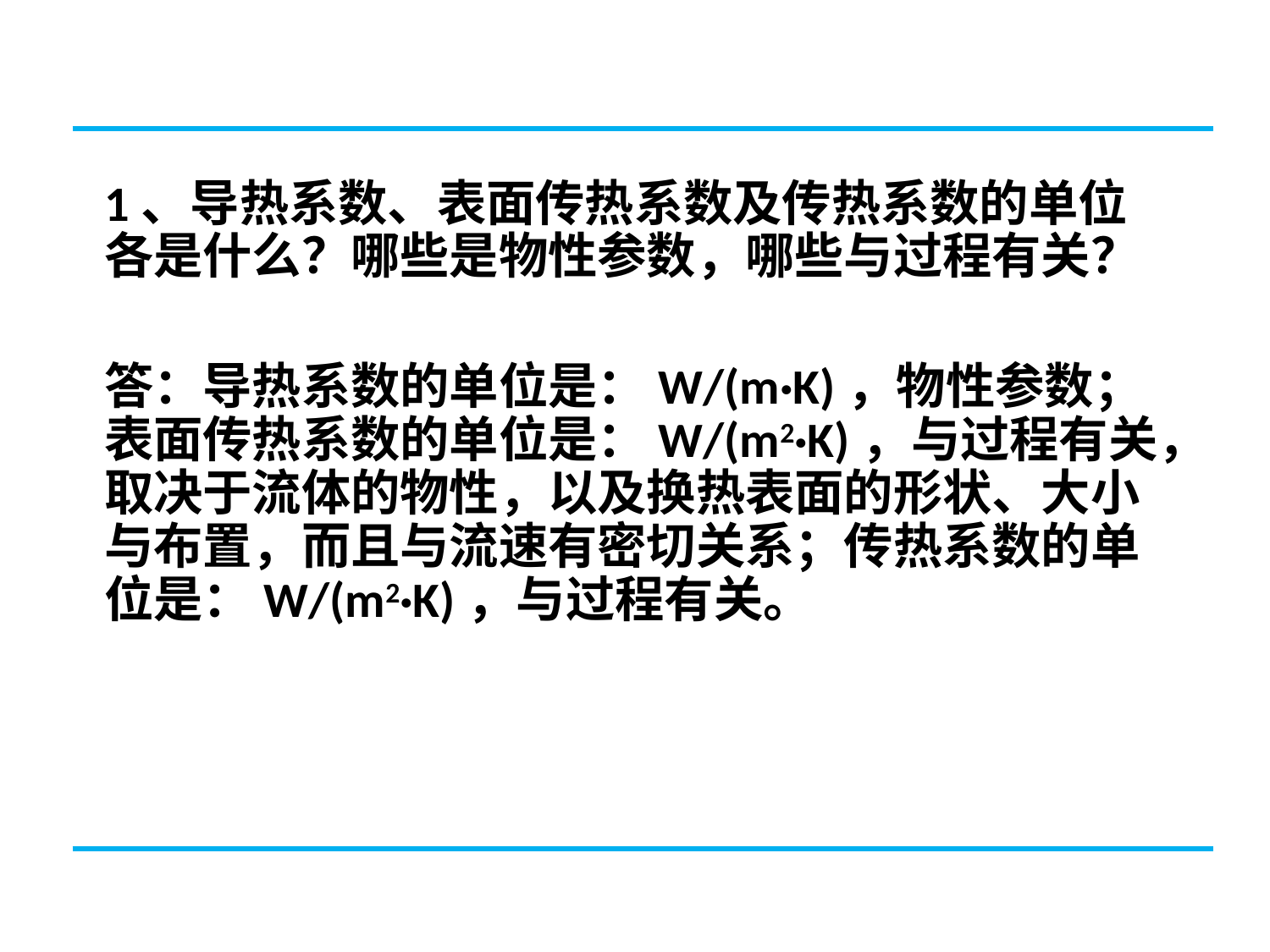

1、导热系数、表面传热系数及传热系数的单位各是什么？哪些是物性参数，哪些与过程有关？
答：导热系数的单位是：W/(m·K)，物性参数；表面传热系数的单位是：W/(m2·K)，与过程有关，取决于流体的物性，以及换热表面的形状、大小与布置，而且与流速有密切关系；传热系数的单位是：W/(m2·K)，与过程有关。